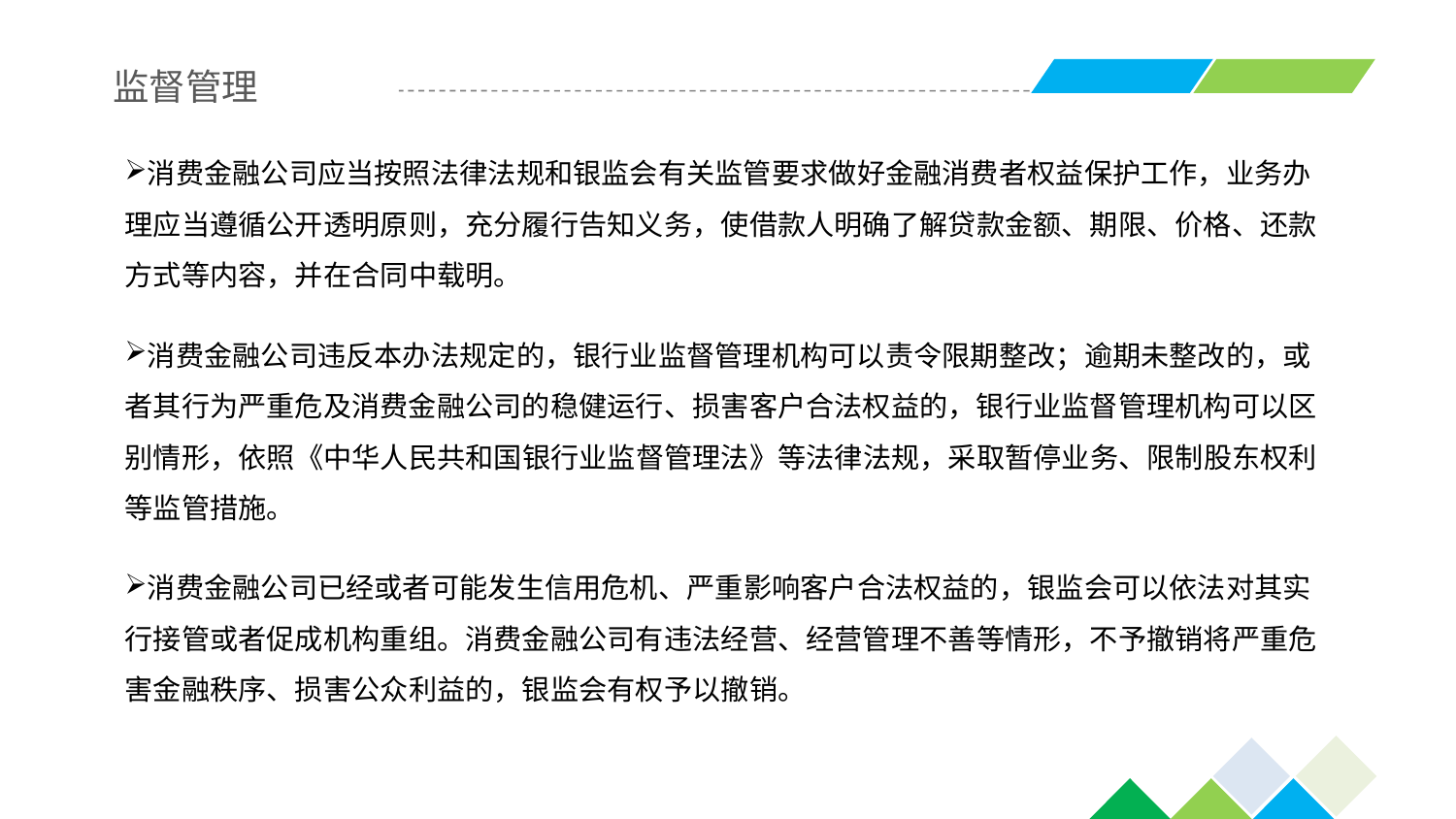

监督管理

消费金融公司应当按照法律法规和银监会有关监管要求做好金融消费者权益保护工作，业务办理应当遵循公开透明原则，充分履行告知义务，使借款人明确了解贷款金额、期限、价格、还款方式等内容，并在合同中载明。

消费金融公司违反本办法规定的，银行业监督管理机构可以责令限期整改；逾期未整改的，或者其行为严重危及消费金融公司的稳健运行、损害客户合法权益的，银行业监督管理机构可以区别情形，依照《中华人民共和国银行业监督管理法》等法律法规，采取暂停业务、限制股东权利等监管措施。

消费金融公司已经或者可能发生信用危机、严重影响客户合法权益的，银监会可以依法对其实行接管或者促成机构重组。消费金融公司有违法经营、经营管理不善等情形，不予撤销将严重危害金融秩序、损害公众利益的，银监会有权予以撤销。